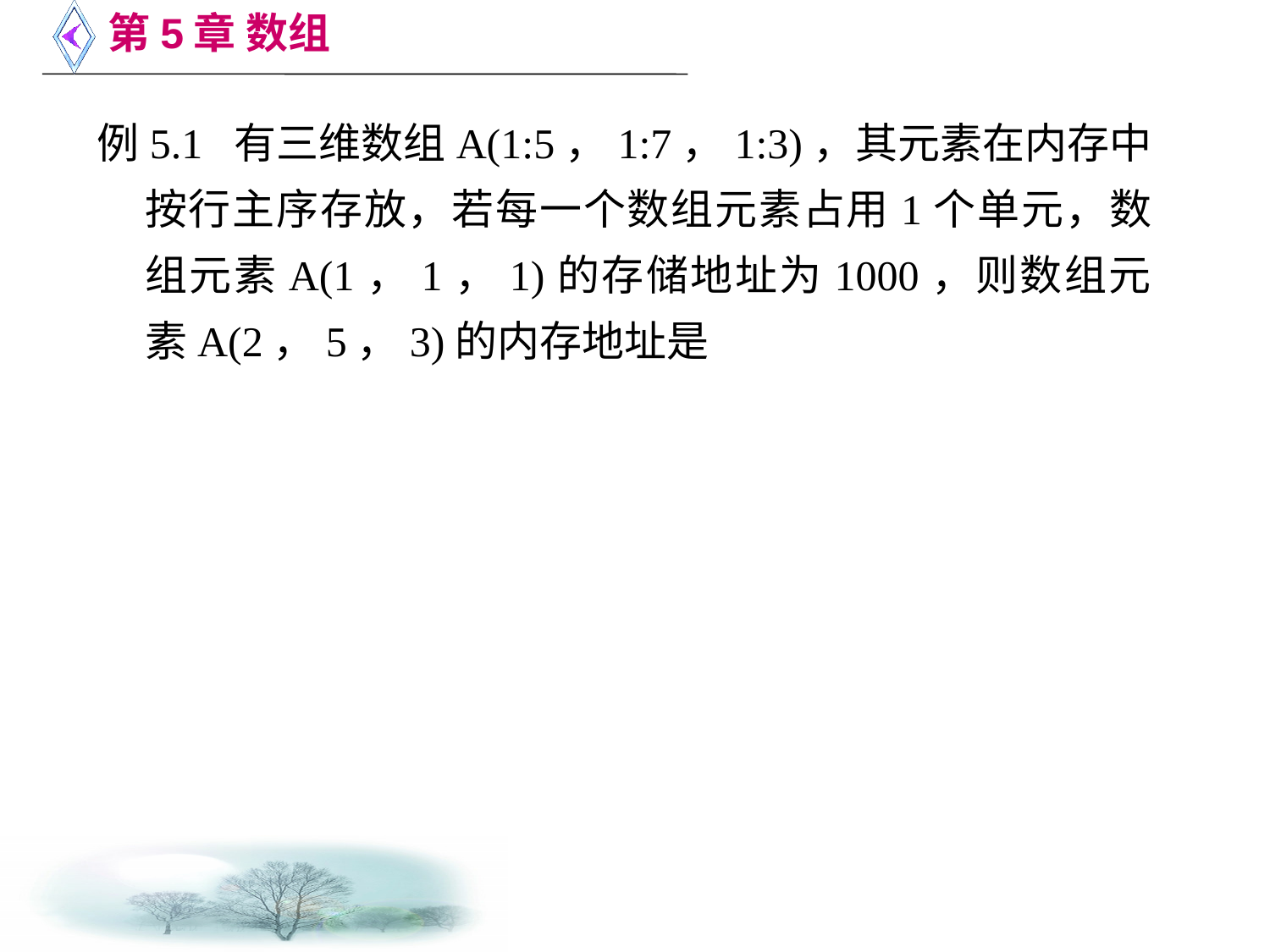

例5.1  有三维数组A(1:5，1:7，1:3)，其元素在内存中按行主序存放，若每一个数组元素占用1个单元，数组元素A(1，1，1)的存储地址为1000，则数组元素A(2，5，3)的内存地址是